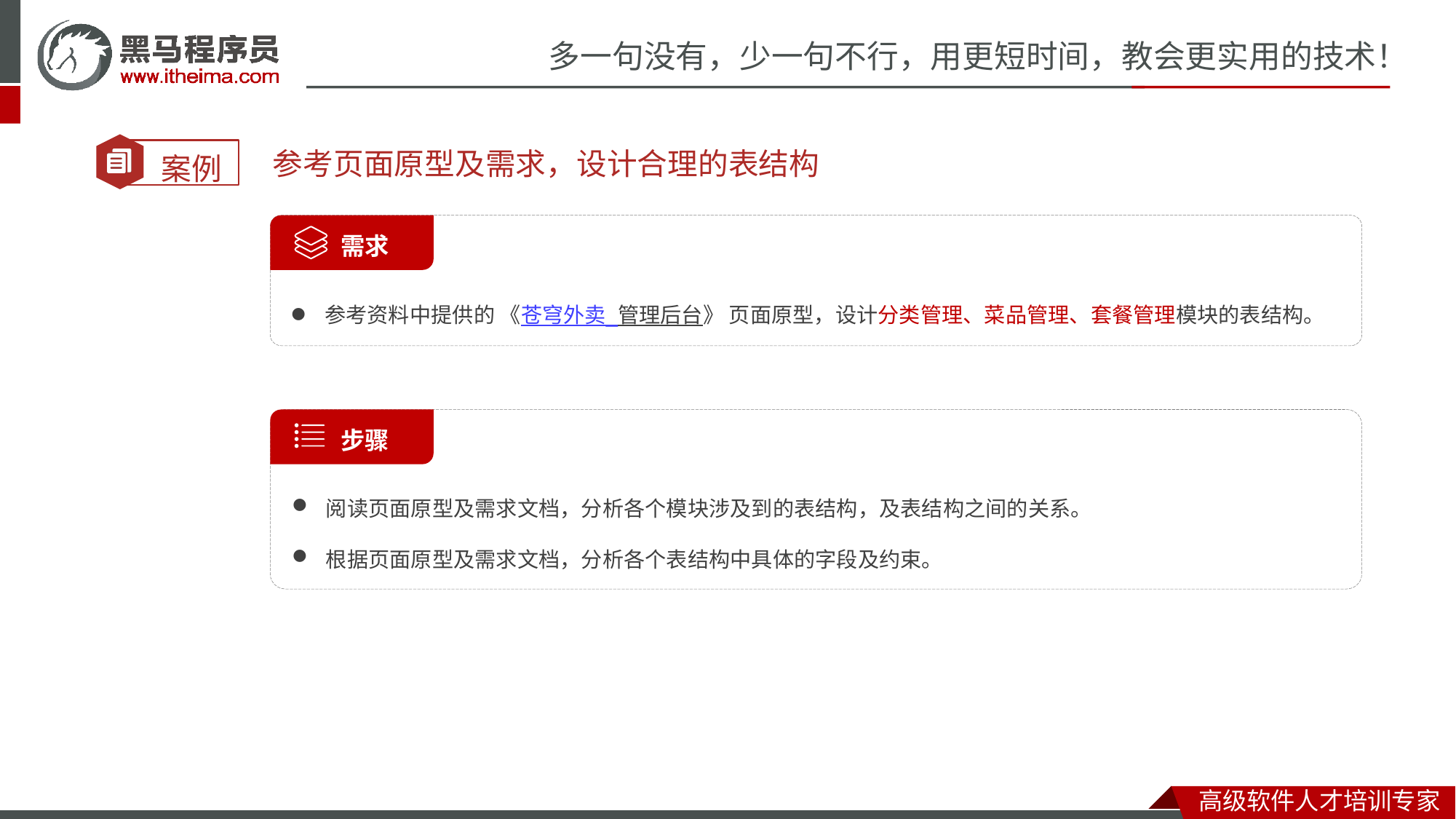

参考页面原型及需求，设计合理的表结构
参考资料中提供的 《苍穹外卖_管理后台》 页面原型，设计分类管理、菜品管理、套餐管理模块的表结构。
         需求

阅读页面原型及需求文档，分析各个模块涉及到的表结构，及表结构之间的关系。
根据页面原型及需求文档，分析各个表结构中具体的字段及约束。
         步骤